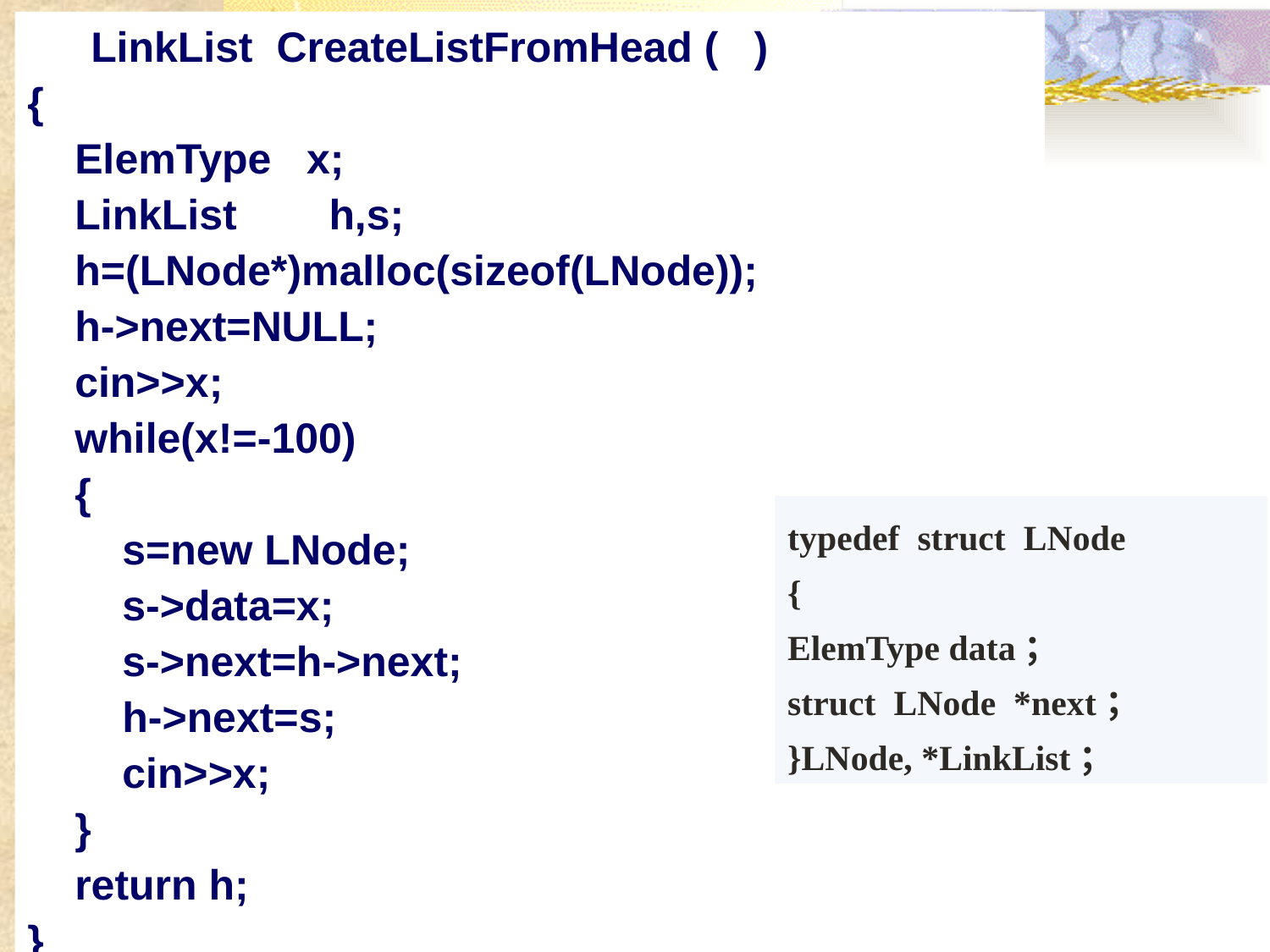

LinkList  CreateListFromHead (   )
{
    ElemType   x;
    LinkList 	h,s;
    h=(LNode*)malloc(sizeof(LNode));
    h->next=NULL;
    cin>>x;
    while(x!=-100)
    {
        s=new LNode;
        s->data=x;
        s->next=h->next;
        h->next=s;
        cin>>x;
    }
    return h;
}
② 建立单链表
头插法建表
算法
typedef  struct  LNode
{
ElemType data；
struct  LNode  *next；
}LNode, *LinkList；